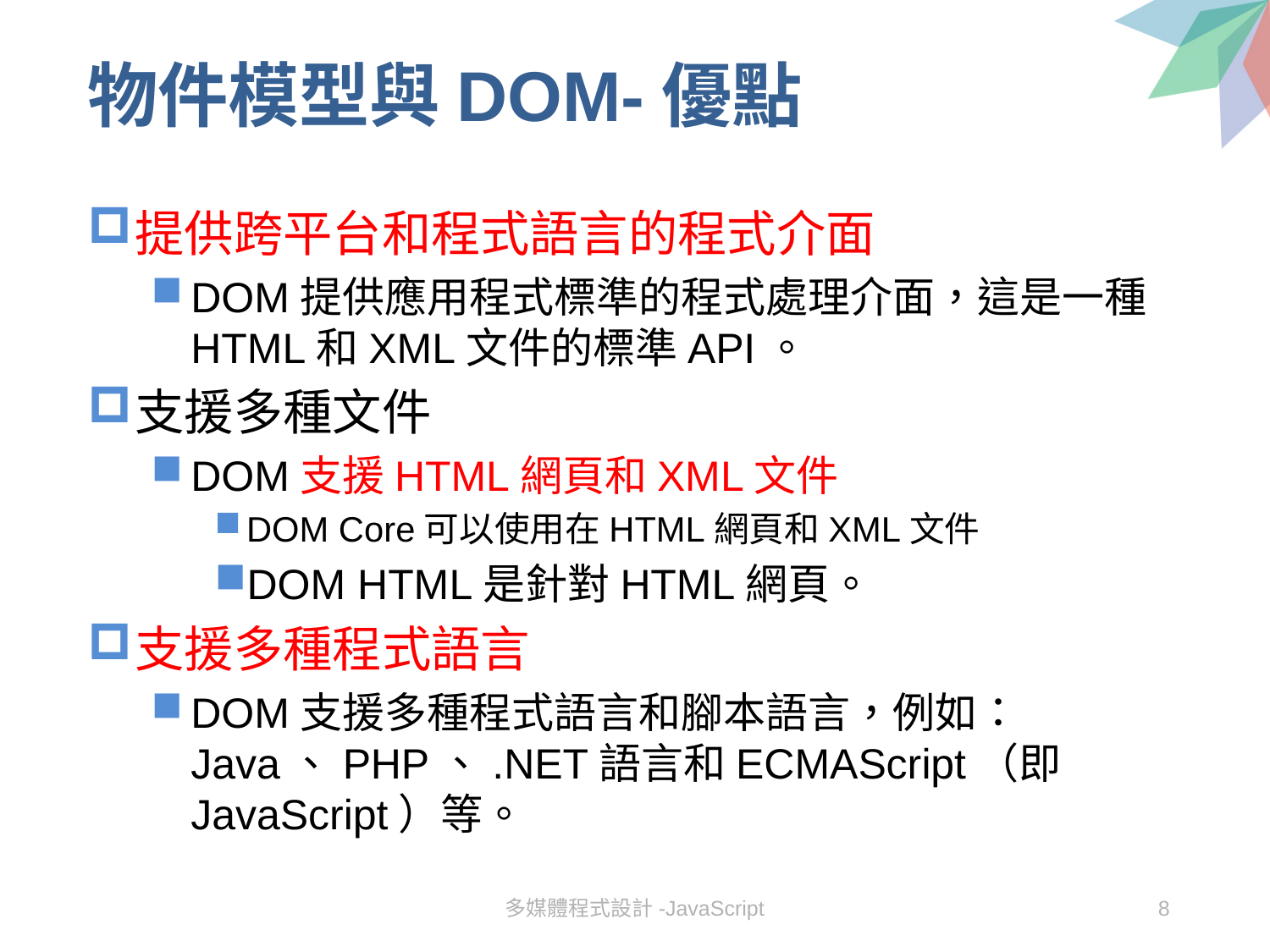

# 物件模型與DOM-優點
提供跨平台和程式語言的程式介面
DOM提供應用程式標準的程式處理介面，這是一種HTML和XML文件的標準API。
支援多種文件
DOM支援HTML網頁和XML文件
DOM Core可以使用在HTML網頁和XML文件
DOM HTML是針對HTML網頁。
支援多種程式語言
DOM支援多種程式語言和腳本語言，例如：Java、PHP、.NET語言和ECMAScript（即JavaScript）等。

多媒體程式設計-JavaScript
8